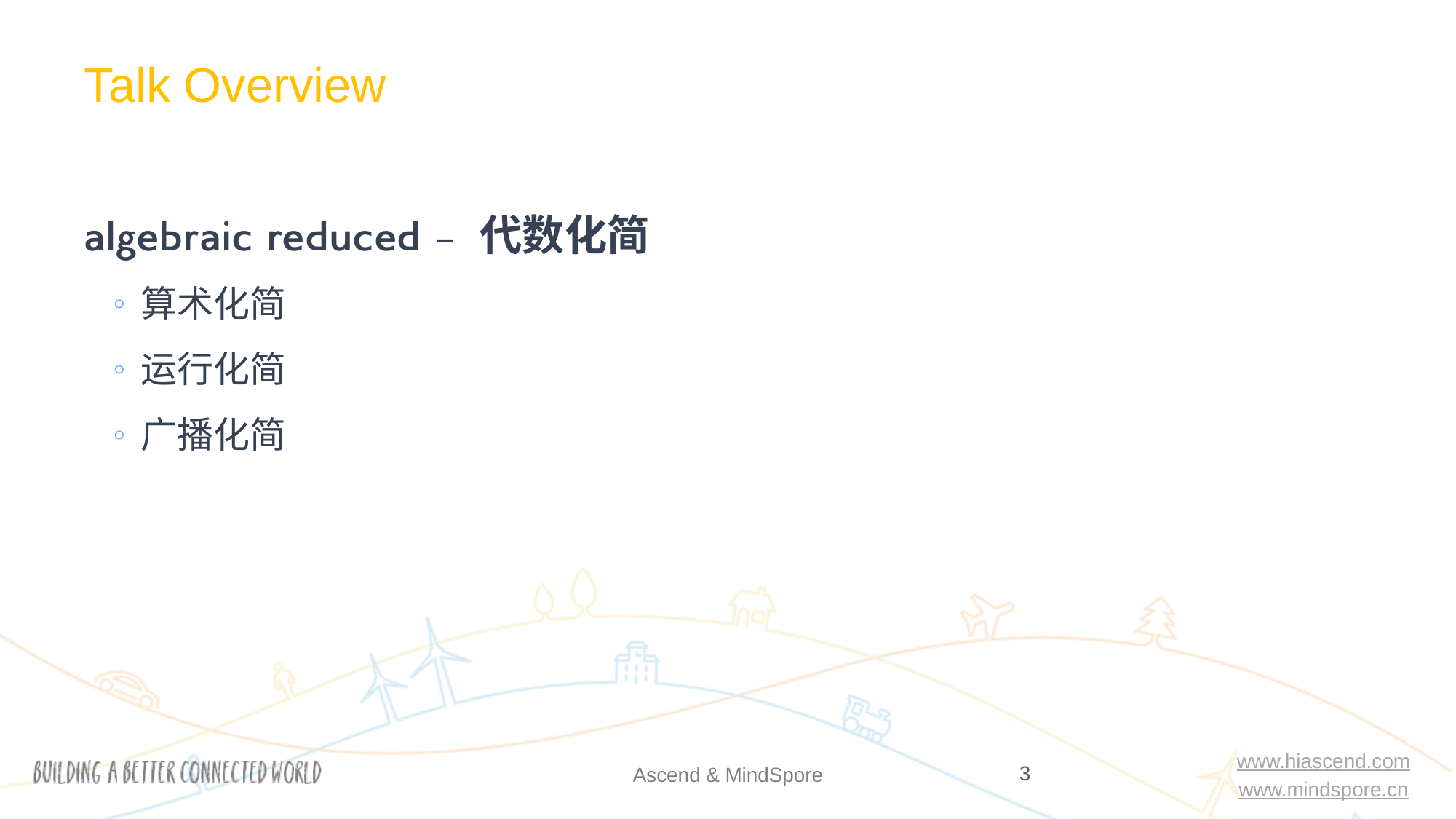

Talk Overview
algebraic reduced – 代数化简
算术化简
运行化简
广播化简